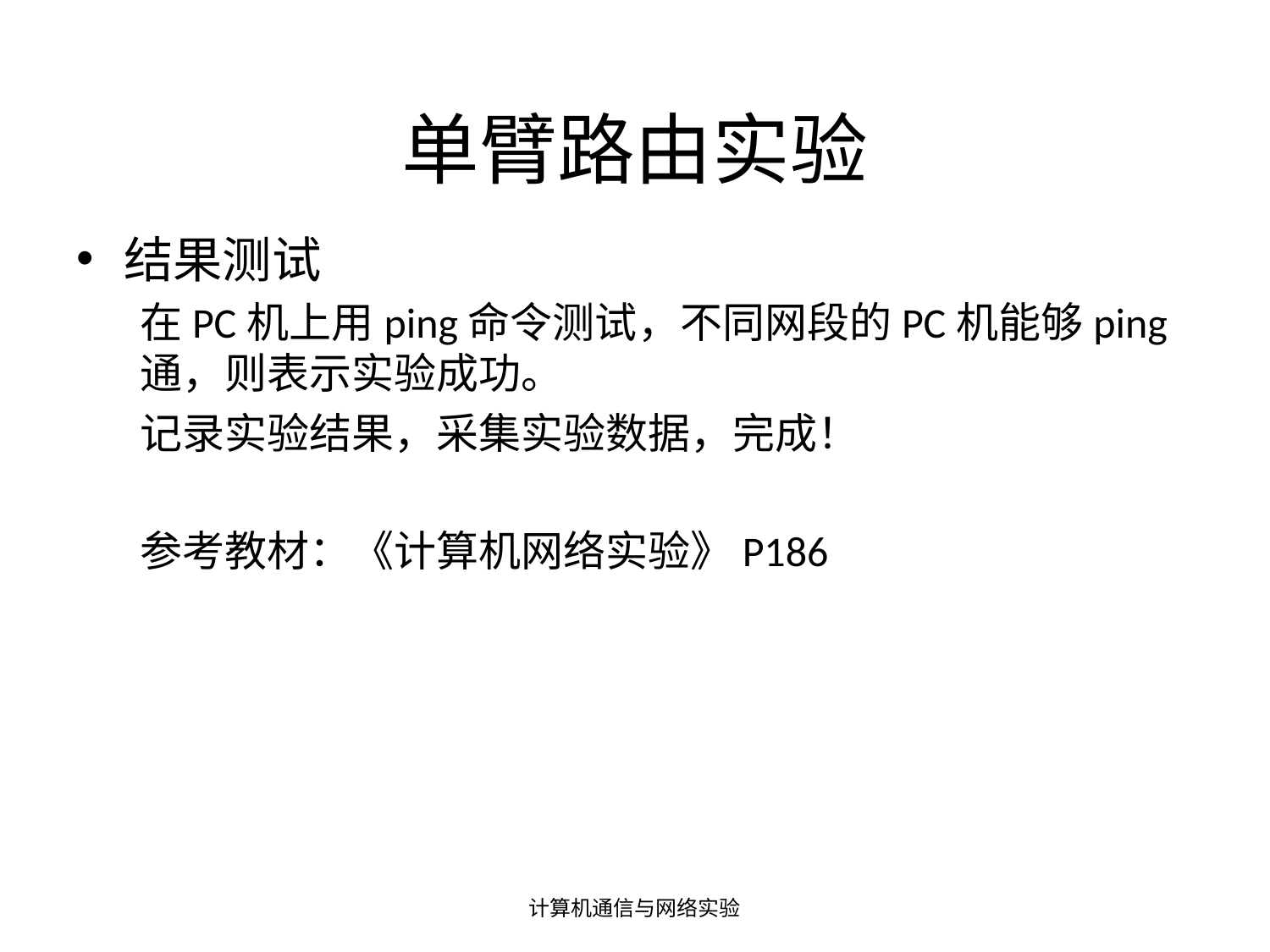

# 单臂路由实验
结果测试
在PC机上用ping命令测试，不同网段的PC机能够ping通，则表示实验成功。
记录实验结果，采集实验数据，完成！

参考教材：《计算机网络实验》P186
计算机通信与网络实验